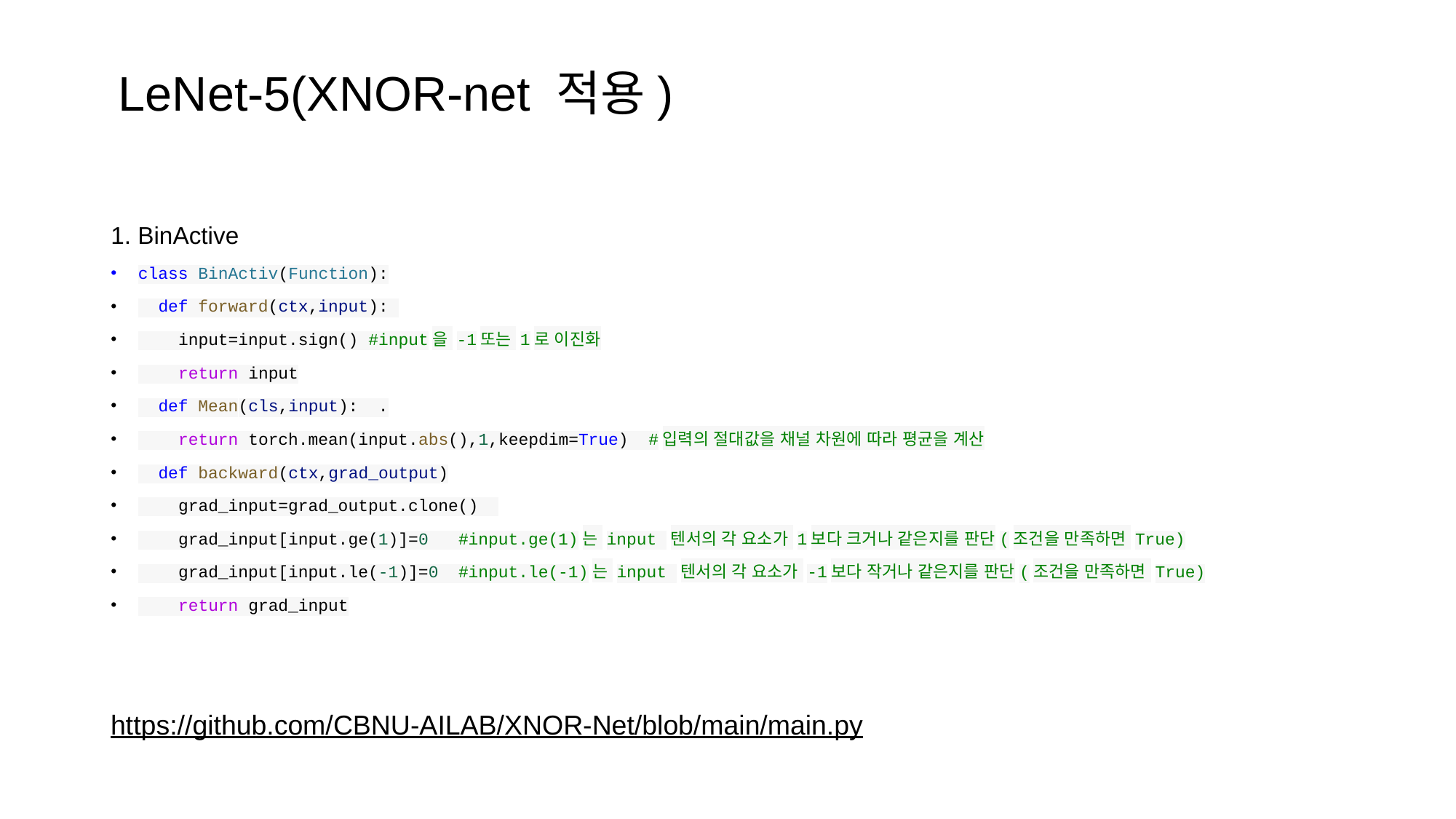

# LeNet-5(XNOR-net 적용)
1. BinActive
class BinActiv(Function):
  def forward(ctx,input):
    input=input.sign() #input을 -1또는 1로 이진화
    return input
  def Mean(cls,input):  .
    return torch.mean(input.abs(),1,keepdim=True)  #입력의 절대값을 채널 차원에 따라 평균을 계산
  def backward(ctx,grad_output)
    grad_input=grad_output.clone()
    grad_input[input.ge(1)]=0   #input.ge(1)는 input 텐서의 각 요소가 1보다 크거나 같은지를 판단(조건을 만족하면 True)
    grad_input[input.le(-1)]=0  #input.le(-1)는 input 텐서의 각 요소가 -1보다 작거나 같은지를 판단(조건을 만족하면 True)
    return grad_input

https://github.com/CBNU-AILAB/XNOR-Net/blob/main/main.py